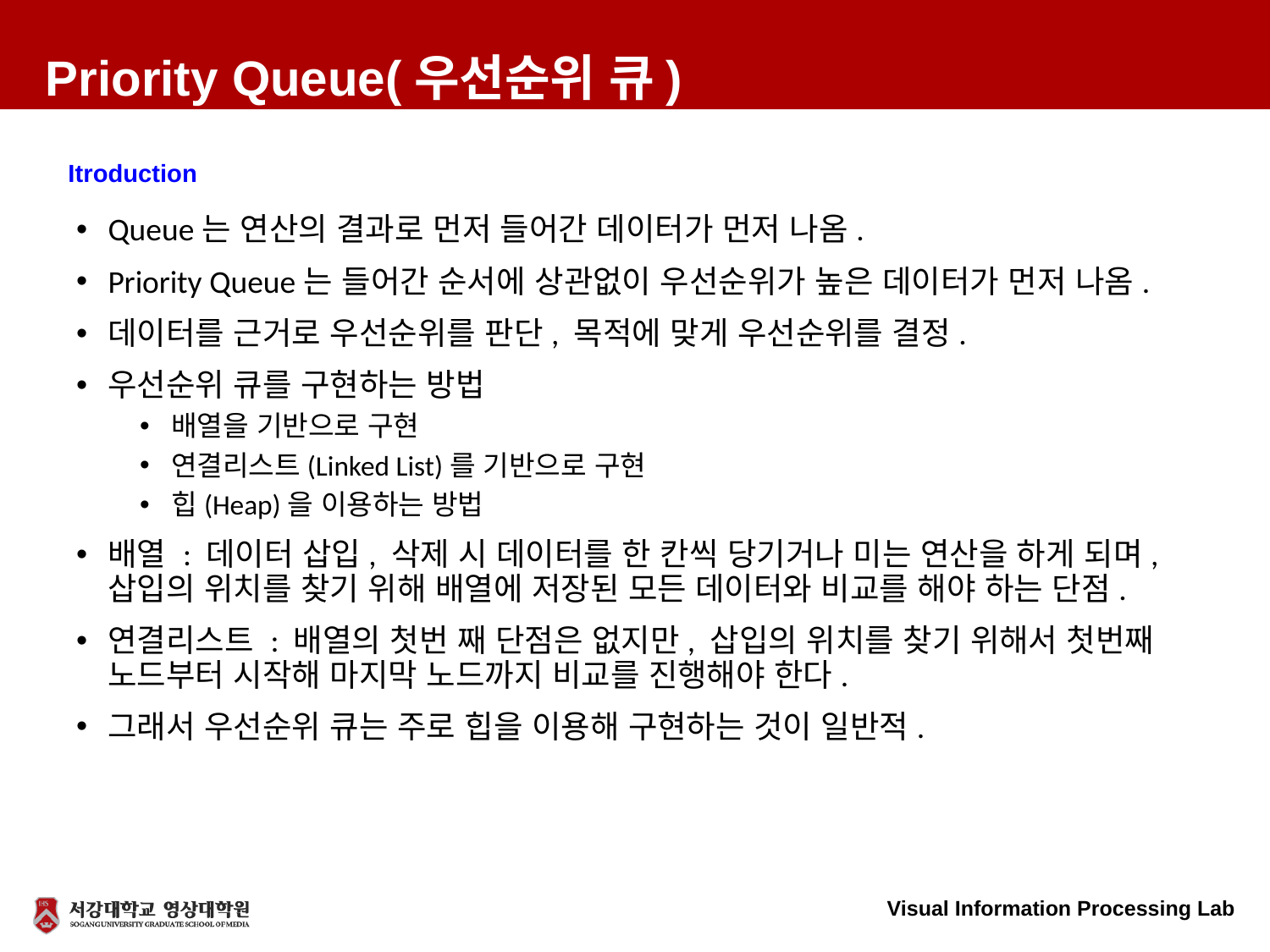

Priority Queue(우선순위 큐)
Itroduction

Queue는 연산의 결과로 먼저 들어간 데이터가 먼저 나옴.
Priority Queue는 들어간 순서에 상관없이 우선순위가 높은 데이터가 먼저 나옴.
데이터를 근거로 우선순위를 판단, 목적에 맞게 우선순위를 결정.
우선순위 큐를 구현하는 방법
배열을 기반으로 구현
연결리스트(Linked List)를 기반으로 구현
힙(Heap)을 이용하는 방법
배열 : 데이터 삽입, 삭제 시 데이터를 한 칸씩 당기거나 미는 연산을 하게 되며, 삽입의 위치를 찾기 위해 배열에 저장된 모든 데이터와 비교를 해야 하는 단점.
연결리스트 : 배열의 첫번 째 단점은 없지만, 삽입의 위치를 찾기 위해서 첫번째 노드부터 시작해 마지막 노드까지 비교를 진행해야 한다.
그래서 우선순위 큐는 주로 힙을 이용해 구현하는 것이 일반적.